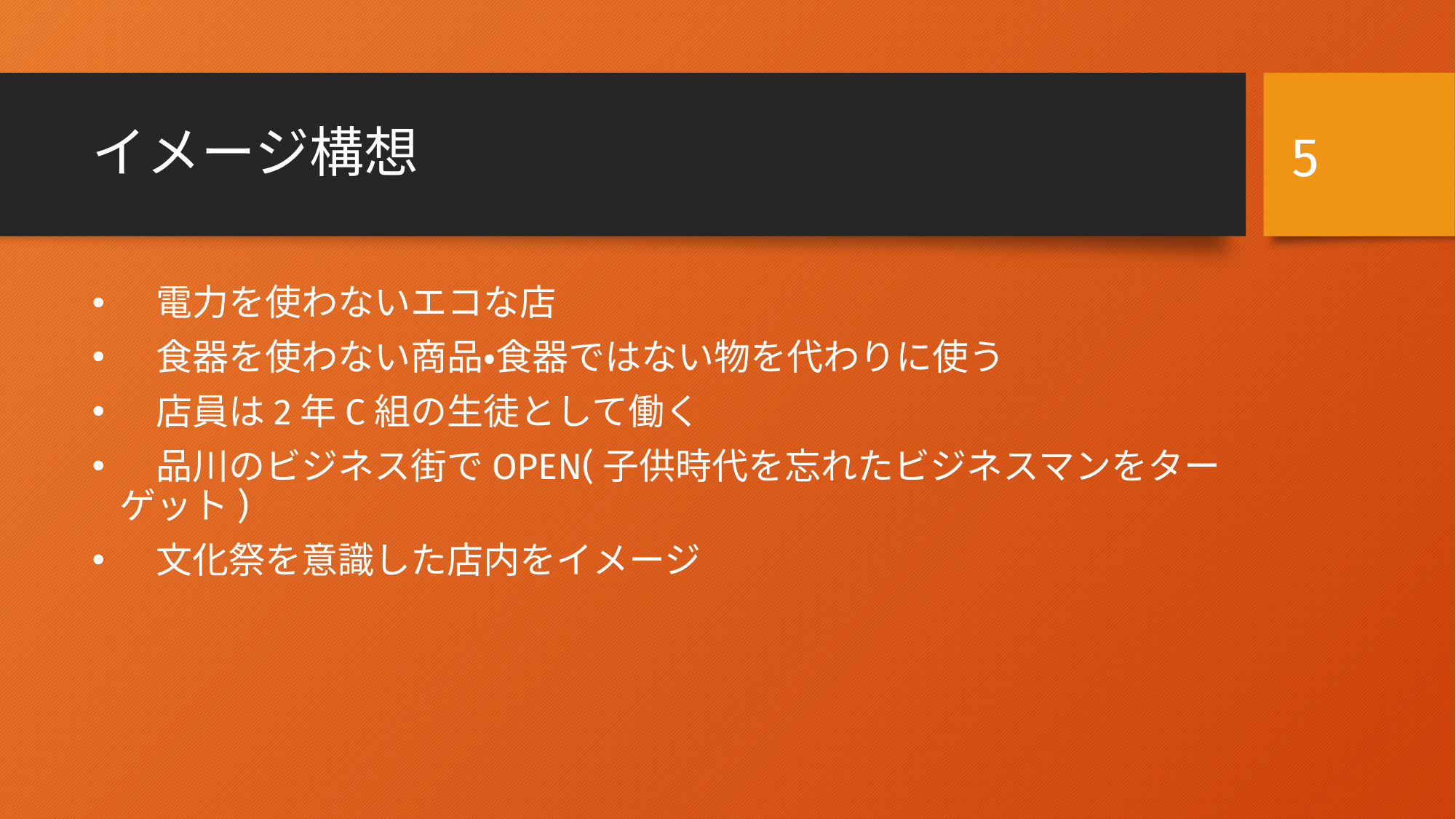

5
# イメージ構想
　電力を使わないエコな店
　食器を使わない商品・食器ではない物を代わりに使う
　店員は2年C組の生徒として働く
　品川のビジネス街でOPEN(子供時代を忘れたビジネスマンをターゲット)
　文化祭を意識した店内をイメージ